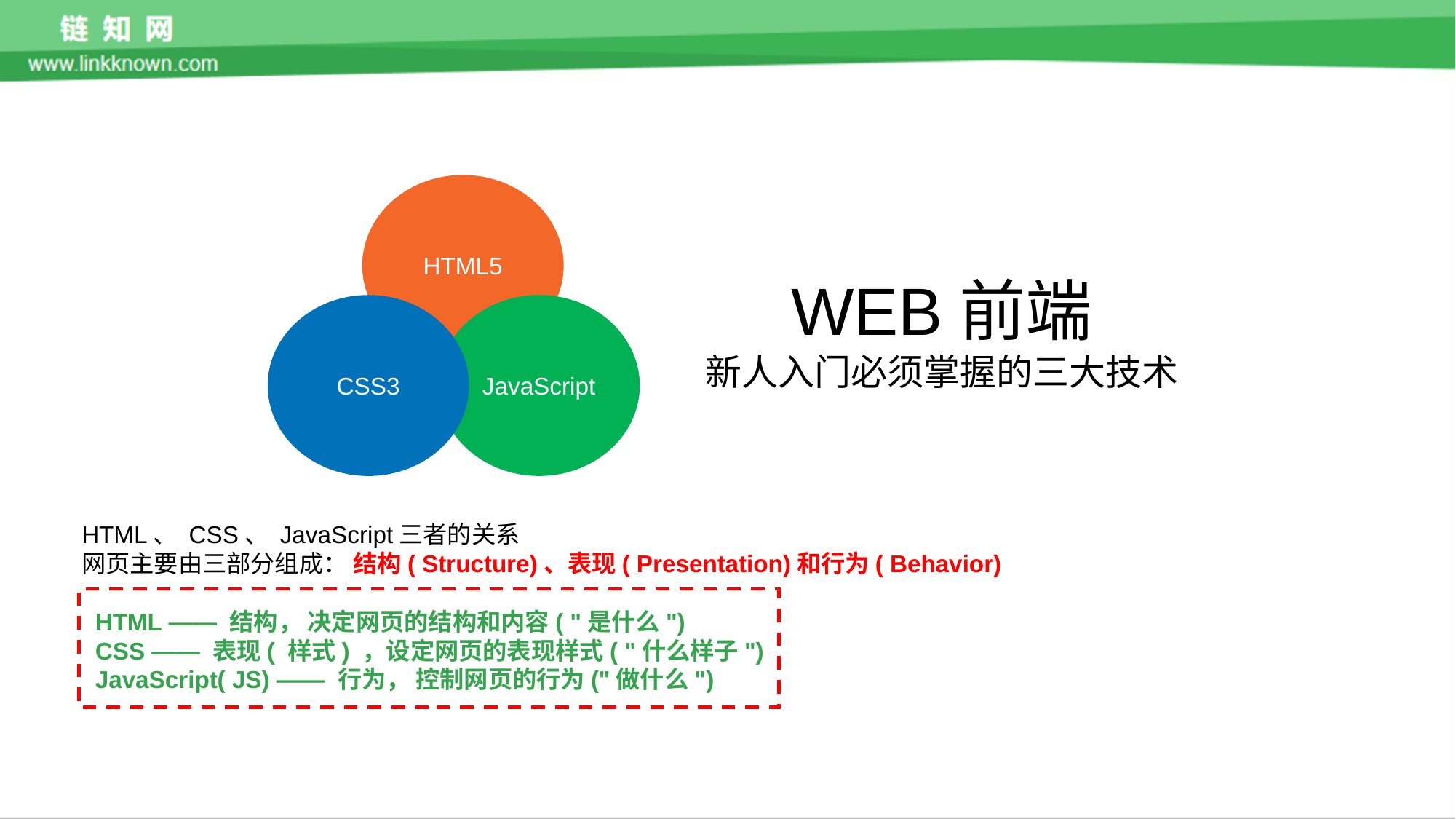

HTML5
WEB前端
新人入门必须掌握的三大技术
CSS3
JavaScript
HTML、 CSS、 JavaScript三者的关系
网页主要由三部分组成： 结构( Structure)、表现( Presentation)和行为( Behavior)

  HTML —— 结构， 决定网页的结构和内容( "是什么")
  CSS —— 表现( 样式) ，设定网页的表现样式( "什么样子")
  JavaScript( JS) —— 行为， 控制网页的行为("做什么")